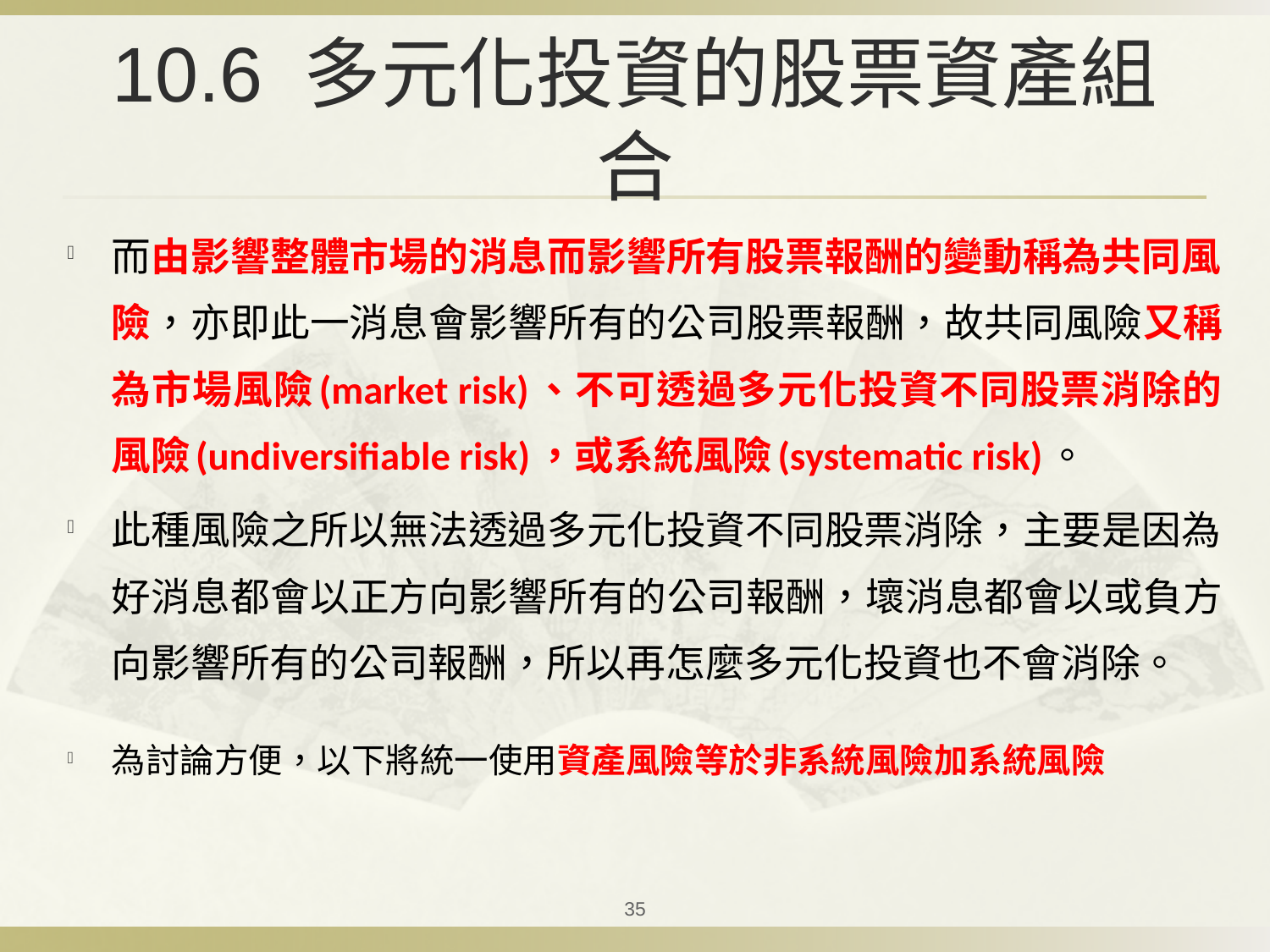

# 10.6 多元化投資的股票資產組合
而由影響整體市場的消息而影響所有股票報酬的變動稱為共同風險，亦即此一消息會影響所有的公司股票報酬，故共同風險又稱為市場風險(market risk)、不可透過多元化投資不同股票消除的風險(undiversifiable risk)，或系統風險(systematic risk)。
此種風險之所以無法透過多元化投資不同股票消除，主要是因為好消息都會以正方向影響所有的公司報酬，壞消息都會以或負方向影響所有的公司報酬，所以再怎麼多元化投資也不會消除。

為討論方便，以下將統一使用資產風險等於非系統風險加系統風險

35